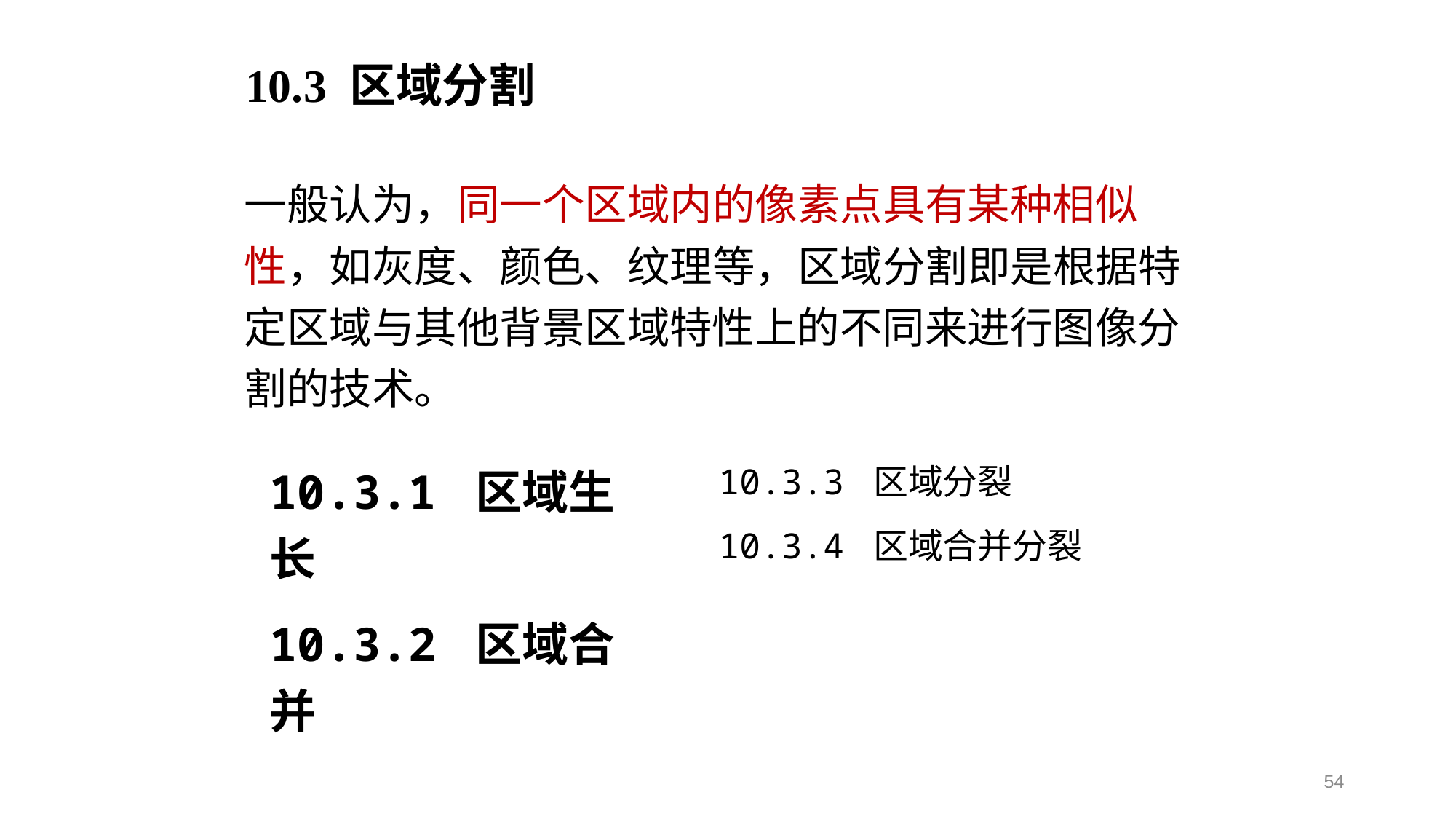

10.3 区域分割
一般认为，同一个区域内的像素点具有某种相似性，如灰度、颜色、纹理等，区域分割即是根据特定区域与其他背景区域特性上的不同来进行图像分割的技术。
10.3.1 区域生长
10.3.2 区域合并
10.3.3 区域分裂
10.3.4 区域合并分裂
54